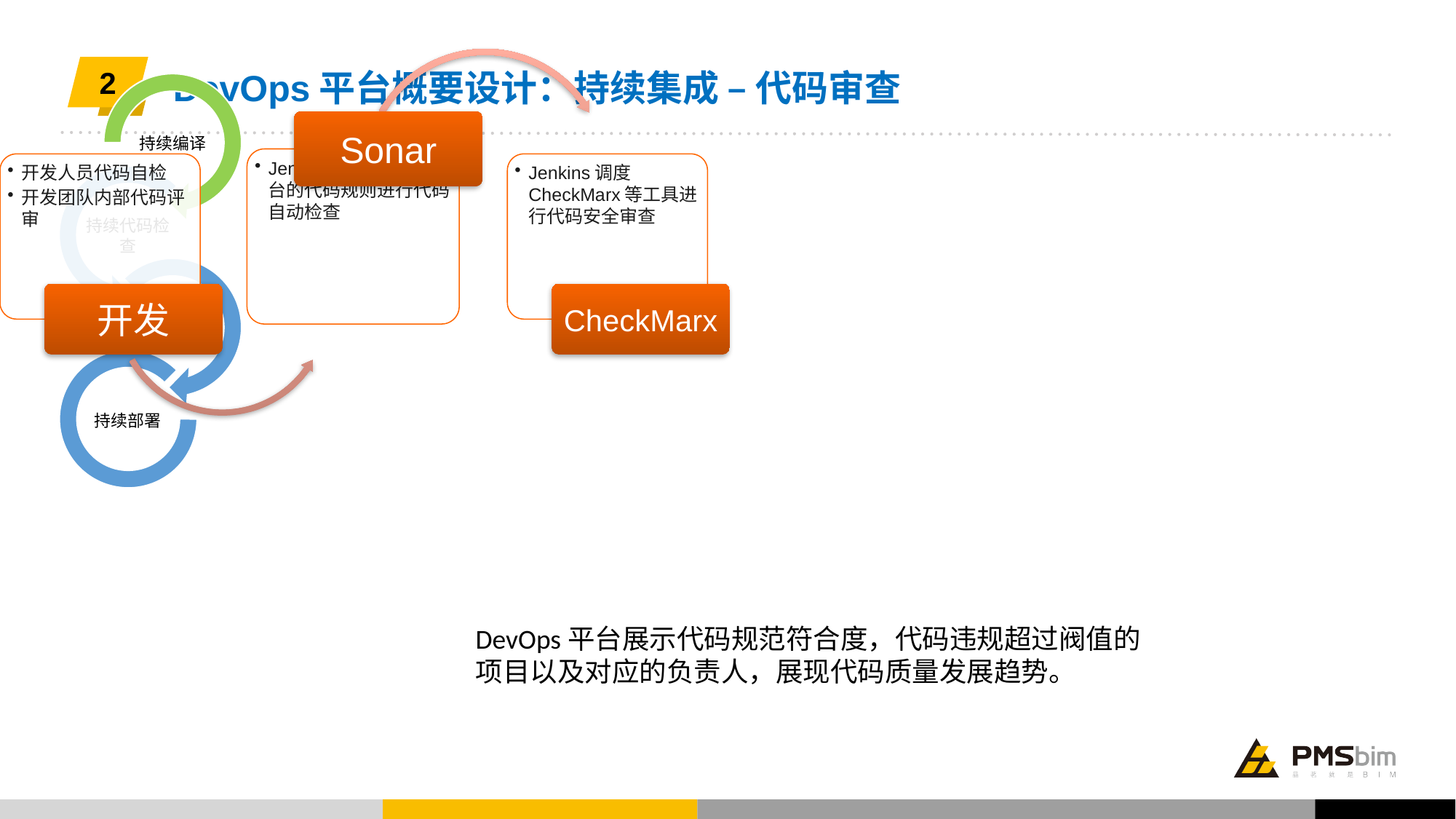

2
DevOps平台概要设计：持续集成 – 代码审查

持续编译
持续代码检查
持续测试
持续部署
开发人员代码自检
开发团队内部代码评审
开发
Jenkins调度Sonar平台的代码规则进行代码自动检查
Sonar
Jenkins调度CheckMarx等工具进行代码安全审查
CheckMarx
DevOps平台展示代码规范符合度，代码违规超过阀值的项目以及对应的负责人，展现代码质量发展趋势。